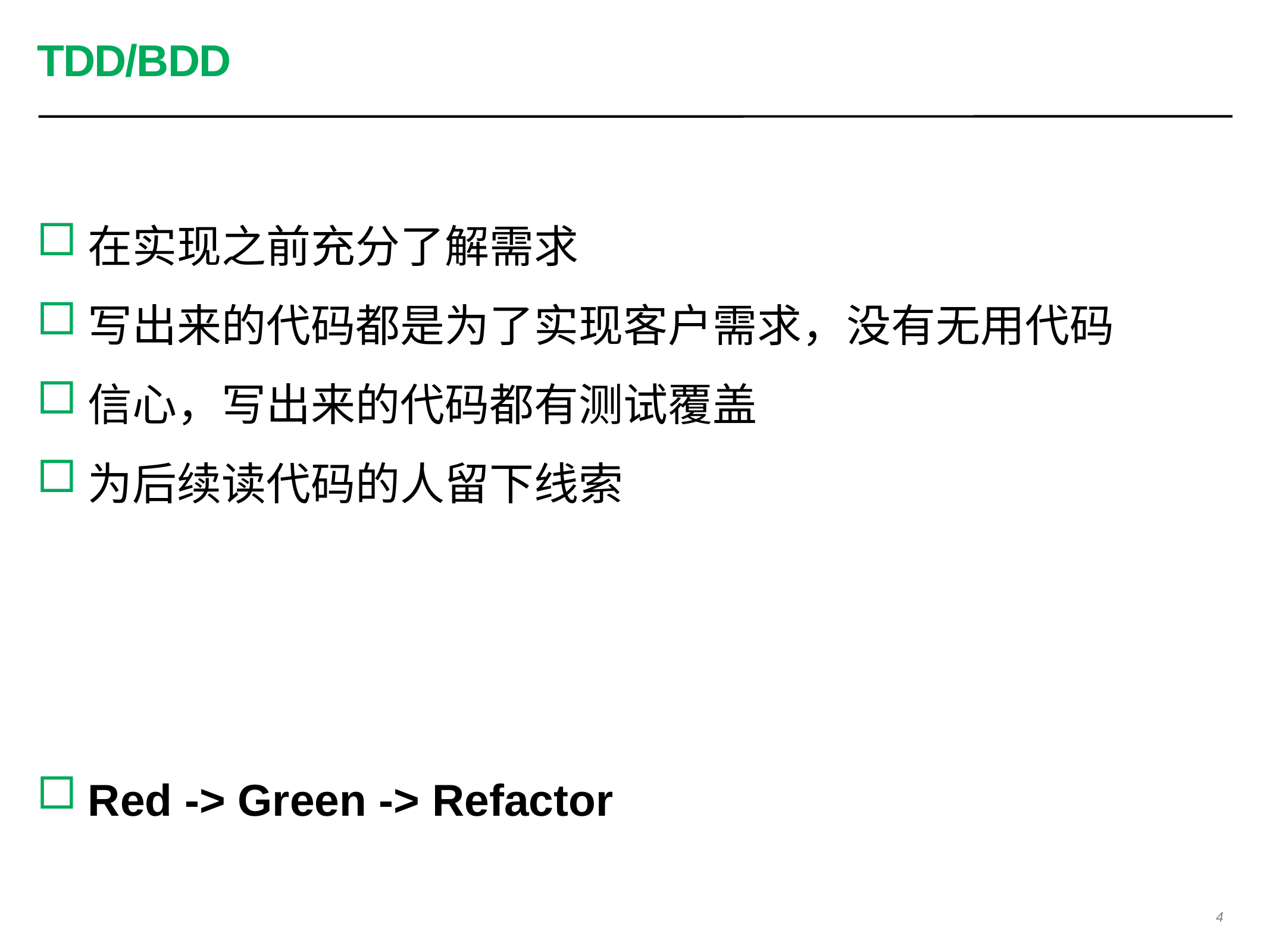

# TDD/BDD

在实现之前充分了解需求
写出来的代码都是为了实现客户需求，没有无用代码
信心，写出来的代码都有测试覆盖
为后续读代码的人留下线索

Red -> Green -> Refactor

4